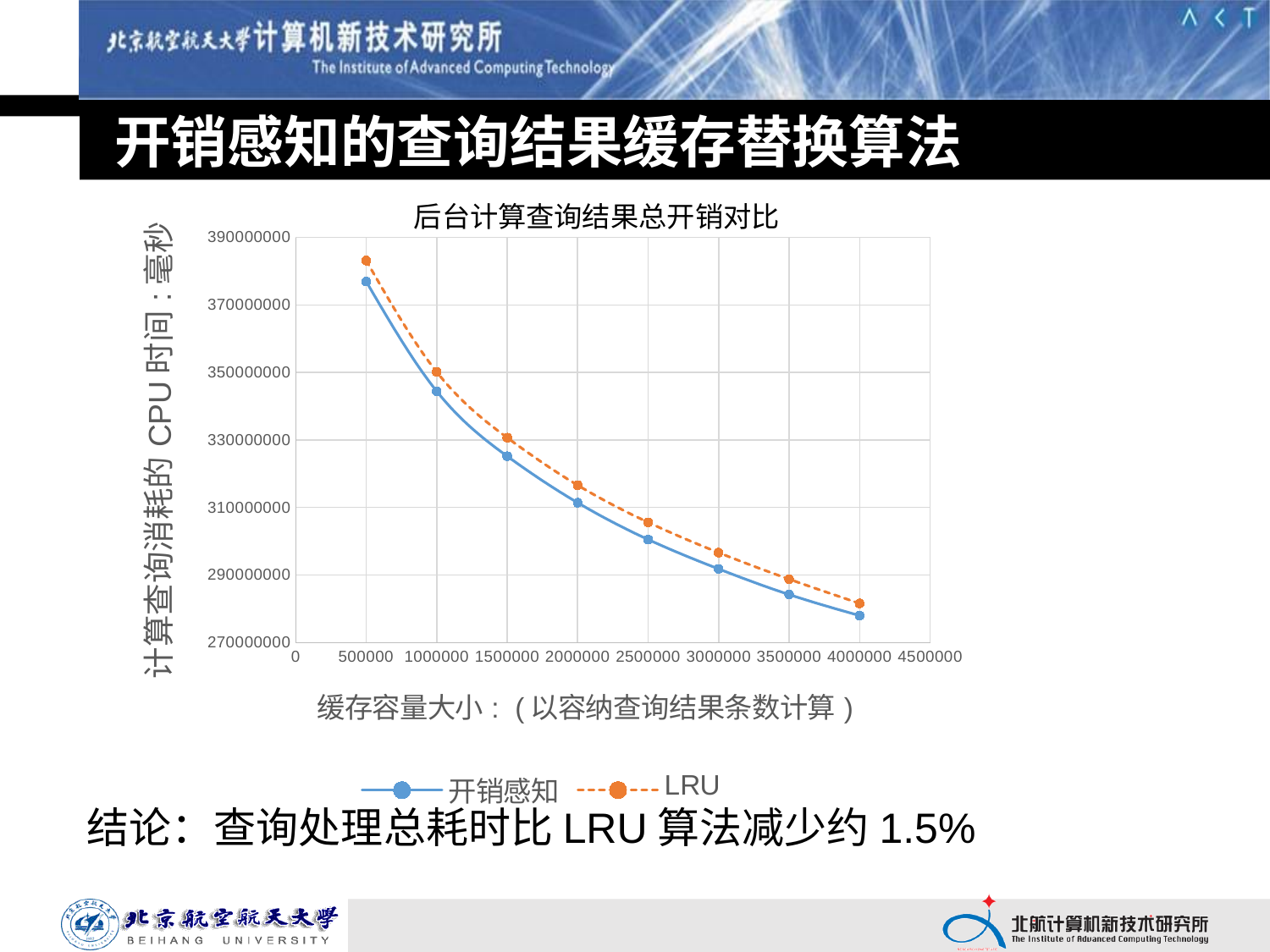

# 开销感知的查询结果缓存替换算法
后台计算查询结果总开销对比

### Chart

| Category | 开销感知 | LRU |
|---|---|---|
结论：查询处理总耗时比LRU算法减少约1.5%